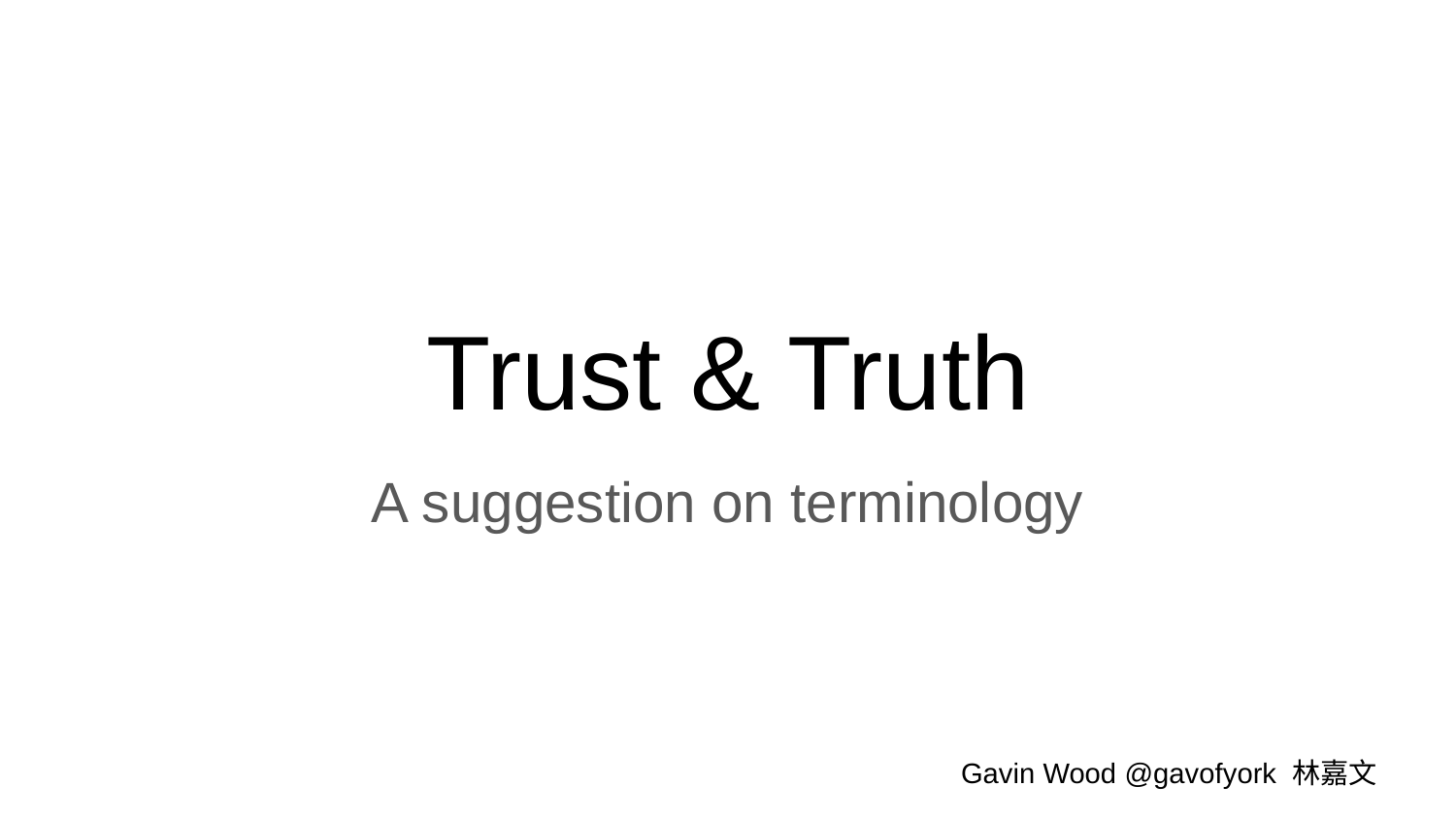

# Trust & Truth
A suggestion on terminology
Gavin Wood @gavofyork 林嘉文